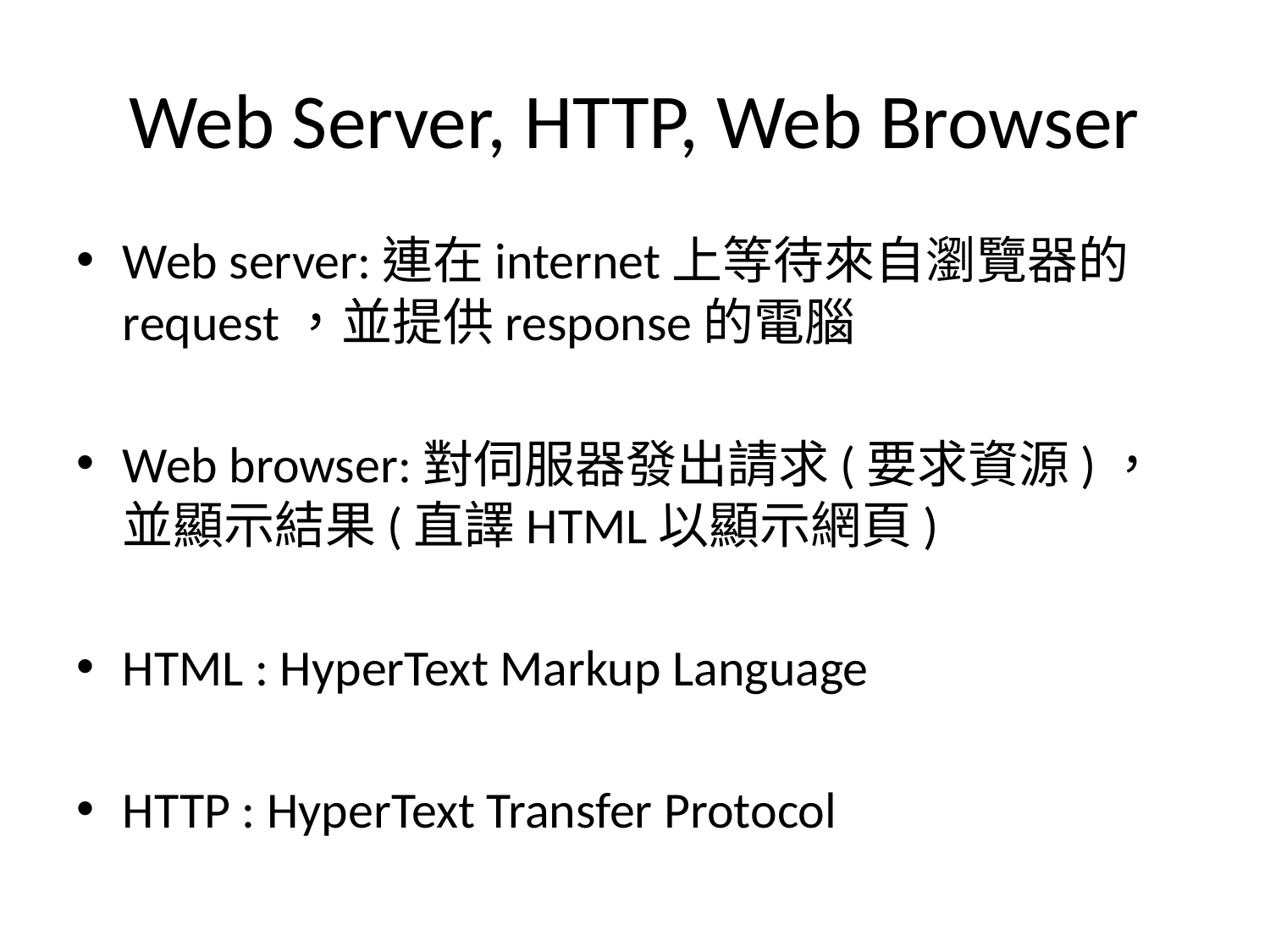

# Web Server, HTTP, Web Browser
Web server:連在internet上等待來自瀏覽器的request，並提供response的電腦

Web browser:對伺服器發出請求(要求資源)，並顯示結果(直譯HTML以顯示網頁)

HTML : HyperText Markup Language

HTTP : HyperText Transfer Protocol